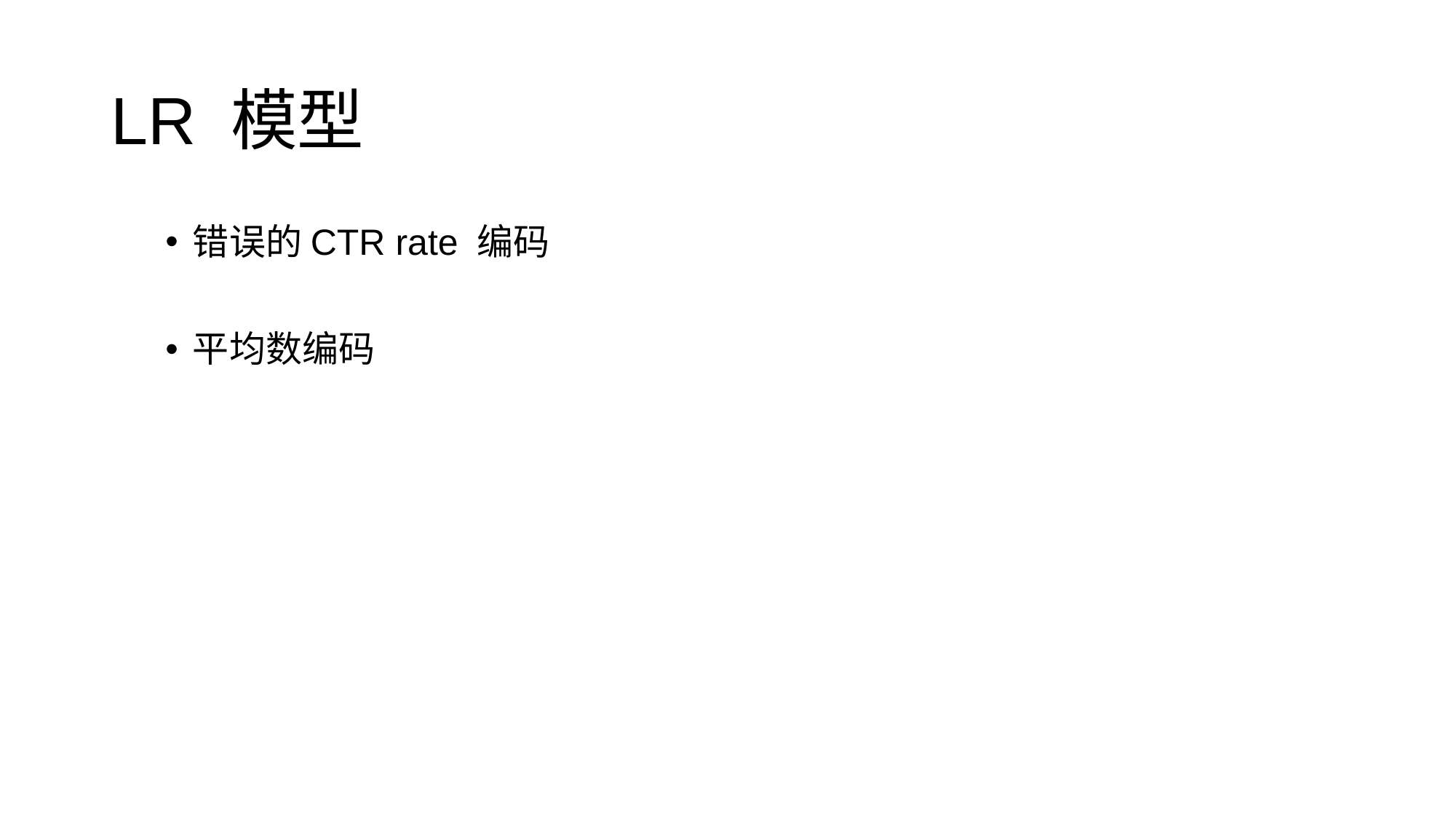

# LR 模型
错误的CTR rate 编码

平均数编码